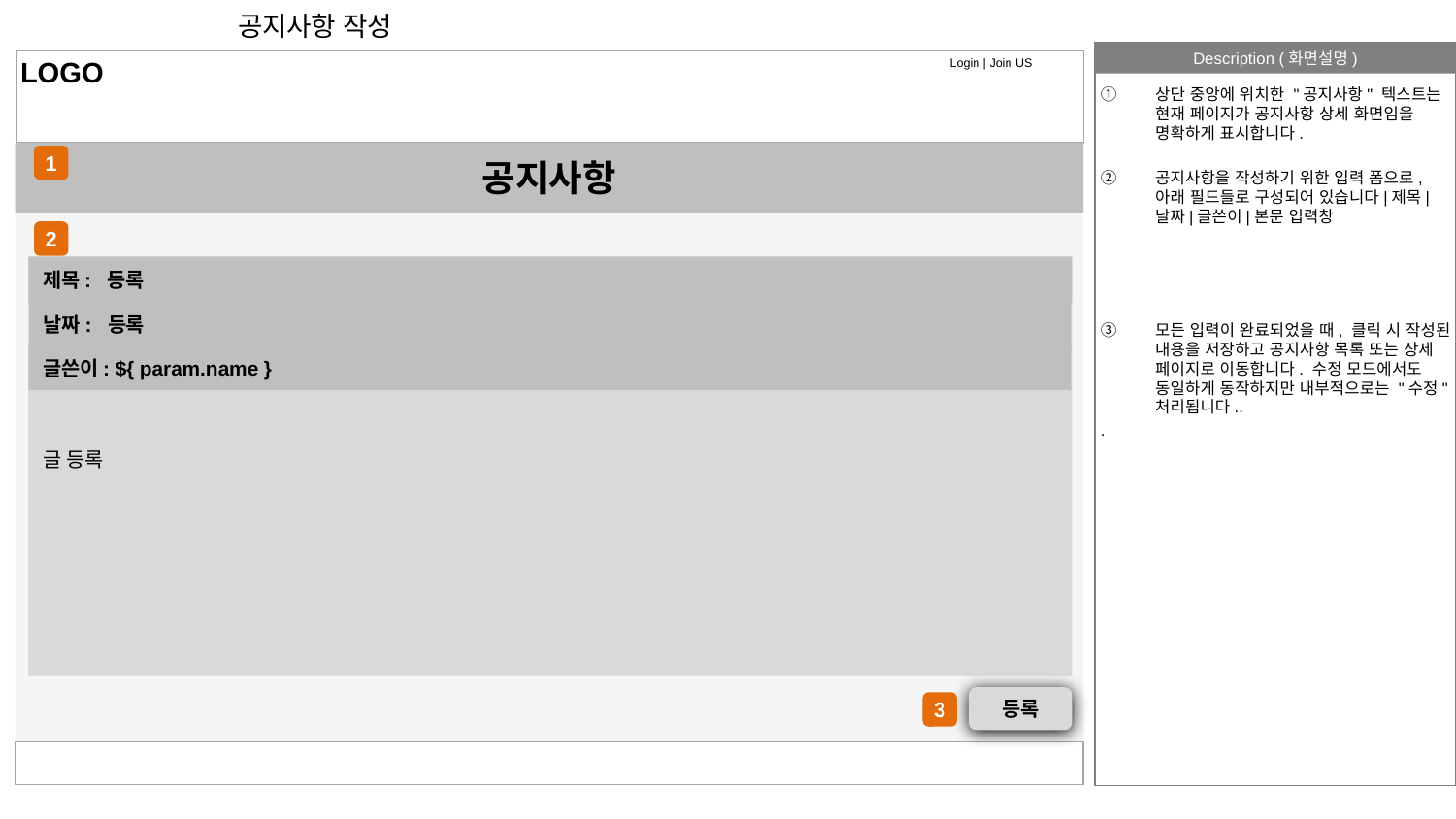

3.1
# 공지사항 작성
LOGO
Login | Join US

상단 중앙에 위치한 "공지사항" 텍스트는 현재 페이지가 공지사항 상세 화면임을 명확하게 표시합니다.

공지사항을 작성하기 위한 입력 폼으로, 아래 필드들로 구성되어 있습니다|제목|날짜|글쓴이|본문 입력창

모든 입력이 완료되었을 때, 클릭 시 작성된 내용을 저장하고 공지사항 목록 또는 상세 페이지로 이동합니다. 수정 모드에서도 동일하게 동작하지만 내부적으로는 "수정" 처리됩니다..
.
공지사항
`
1
2
제목:  등록

날짜:  등록
글쓴이: ${ param.name }
글 등록

등록
3